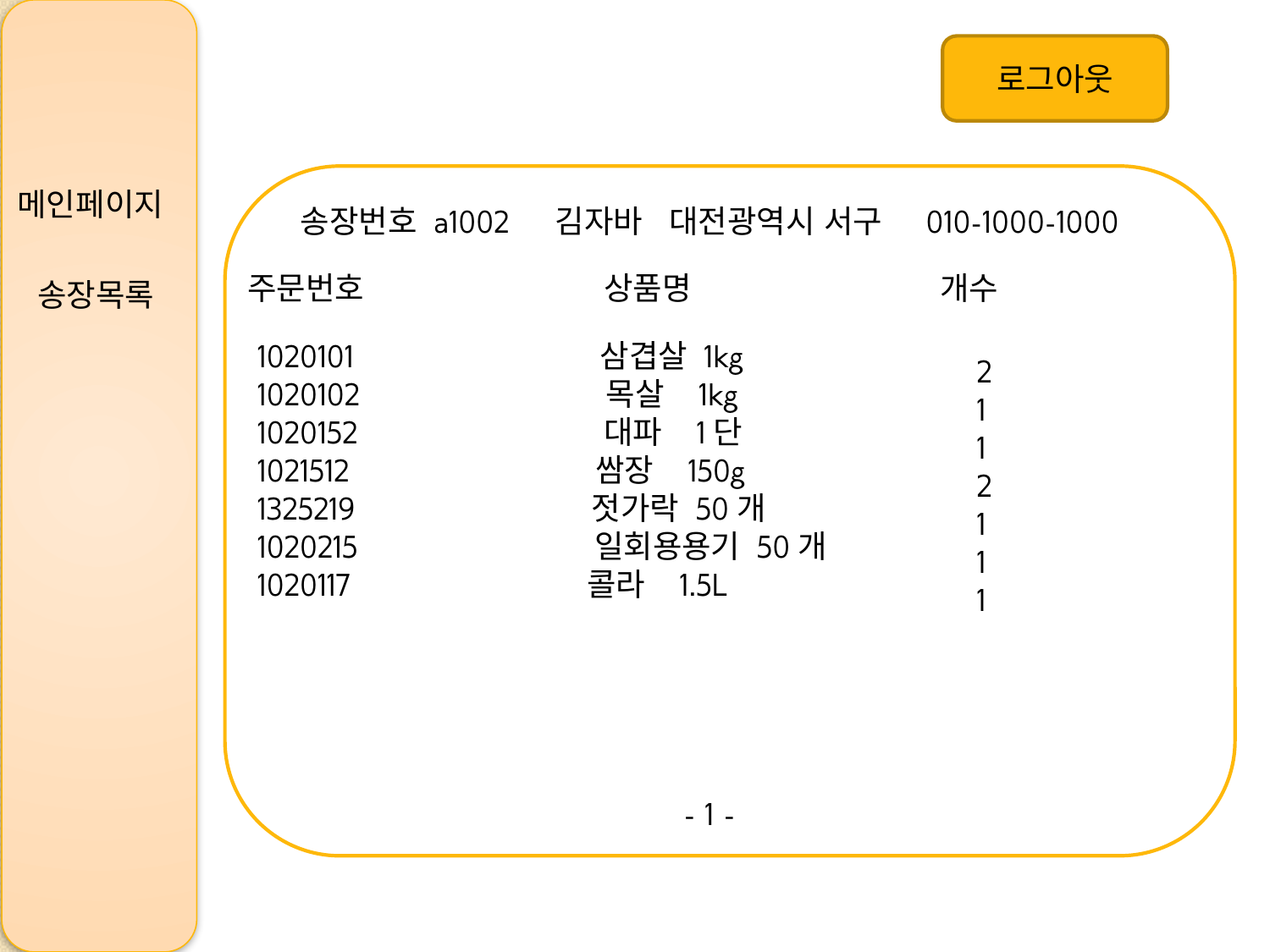

로그아웃

송장번호 a1002    김자바   대전광역시 서구    010-1000-1000
주문번호                           상품명                            개수
1020101                         삼겹살 1kg
1020102                         목살   1kg
1020152                         대파   1단
1021512                         쌈장   150g
1325219                        젓가락 50개
1020215                        일회용용기 50개
1020117                        콜라   1.5L

2
1
1
2
1
1
1
- 1 -
메인페이지
송장목록